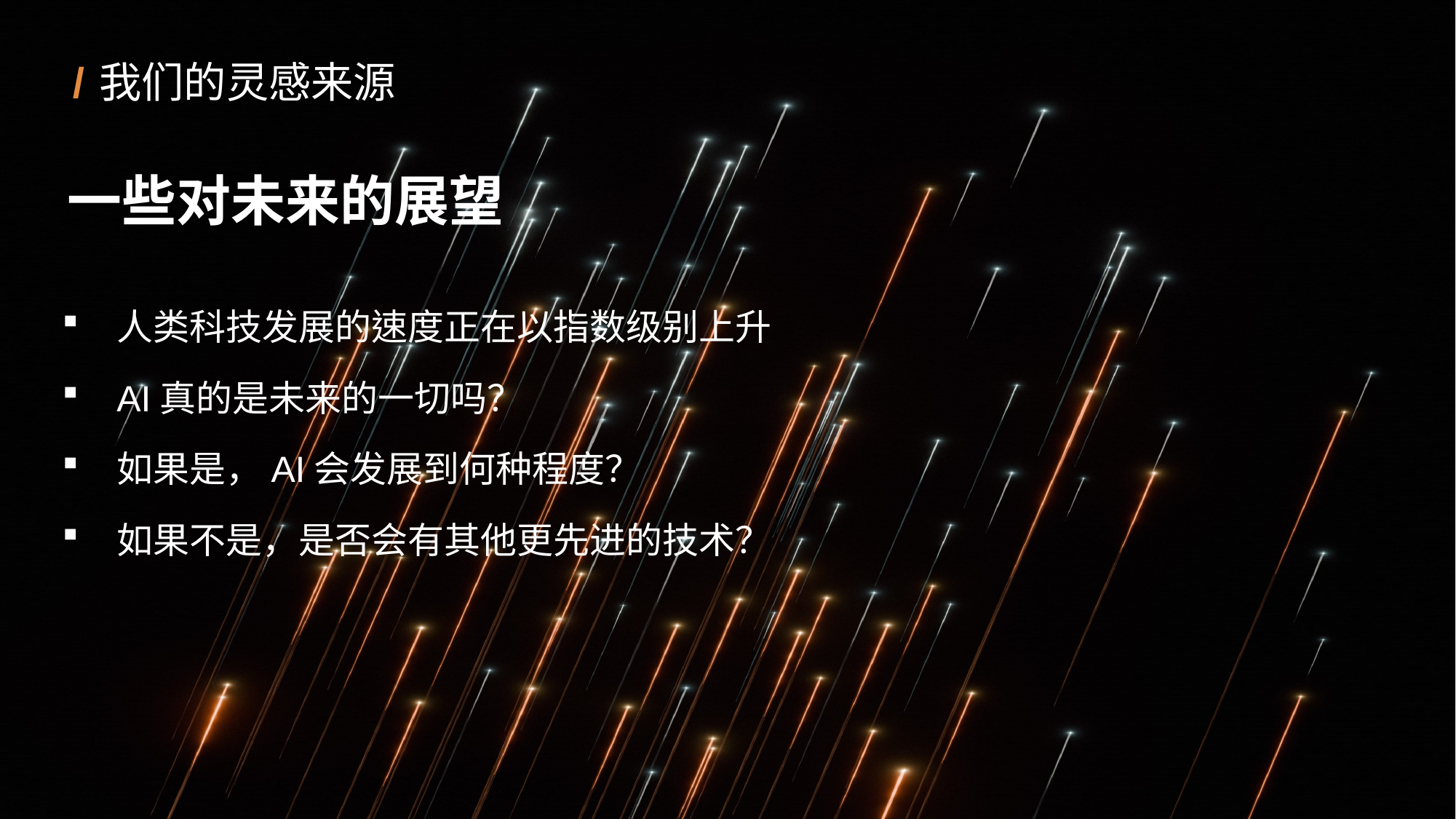

/
我们的灵感来源
一些对未来的展望
人类科技发展的速度正在以指数级别上升
AI真的是未来的一切吗？
如果是，AI会发展到何种程度？
如果不是，是否会有其他更先进的技术？